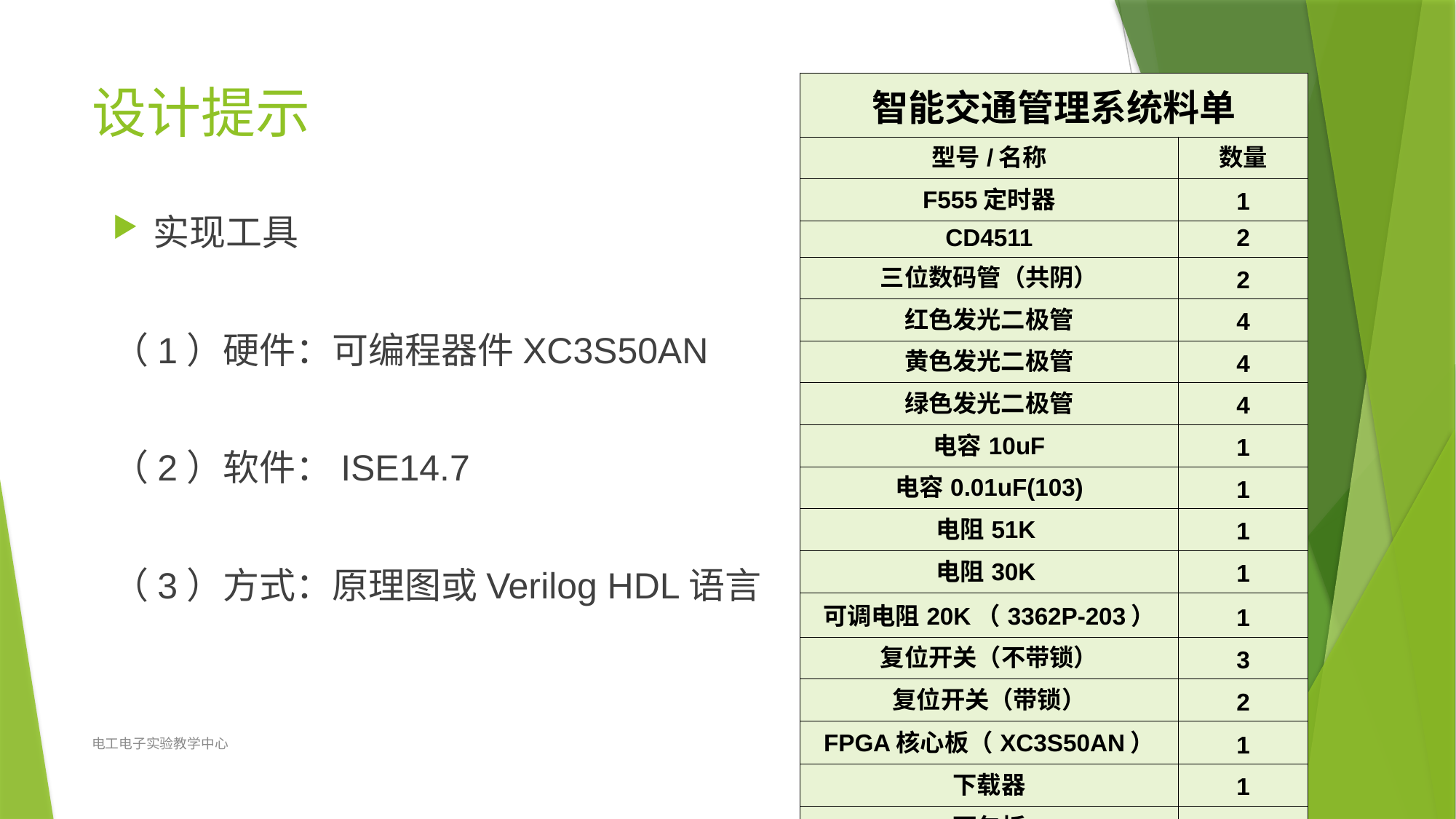

# 设计提示
| 智能交通管理系统料单 |  |
| --- | --- |
| 型号/名称 | 数量 |
| F555定时器 | 1 |
| CD4511 | 2 |
| 三位数码管（共阴） | 2 |
| 红色发光二极管 | 4 |
| 黄色发光二极管 | 4 |
| 绿色发光二极管 | 4 |
| 电容10uF | 1 |
| 电容0.01uF(103) | 1 |
| 电阻51K | 1 |
| 电阻30K | 1 |
| 可调电阻20K（3362P-203） | 1 |
| 复位开关（不带锁） | 3 |
| 复位开关（带锁） | 2 |
| FPGA核心板（XC3S50AN） | 1 |
| 下载器 | 1 |
| 面包板 | 1 |
实现工具

（1）硬件：可编程器件XC3S50AN

（2）软件：ISE14.7

（3）方式：原理图或Verilog HDL语言

电工电子实验教学中心